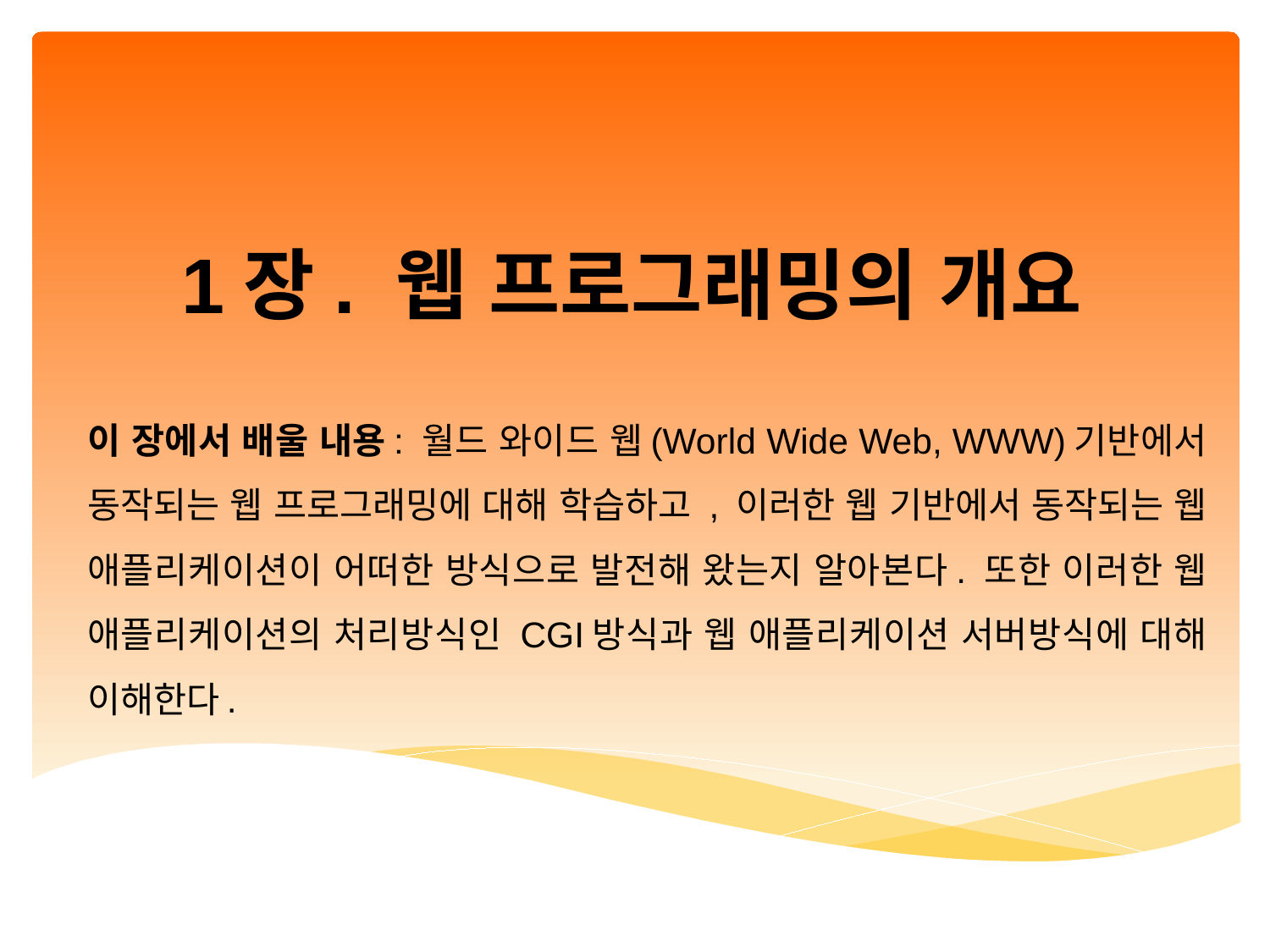

# 1장. 웹 프로그래밍의 개요
이 장에서 배울 내용: 월드 와이드 웹(World Wide Web, WWW)기반에서 동작되는 웹 프로그래밍에 대해 학습하고 , 이러한 웹 기반에서 동작되는 웹 애플리케이션이 어떠한 방식으로 발전해 왔는지 알아본다. 또한 이러한 웹 애플리케이션의 처리방식인 CGI방식과 웹 애플리케이션 서버방식에 대해 이해한다.